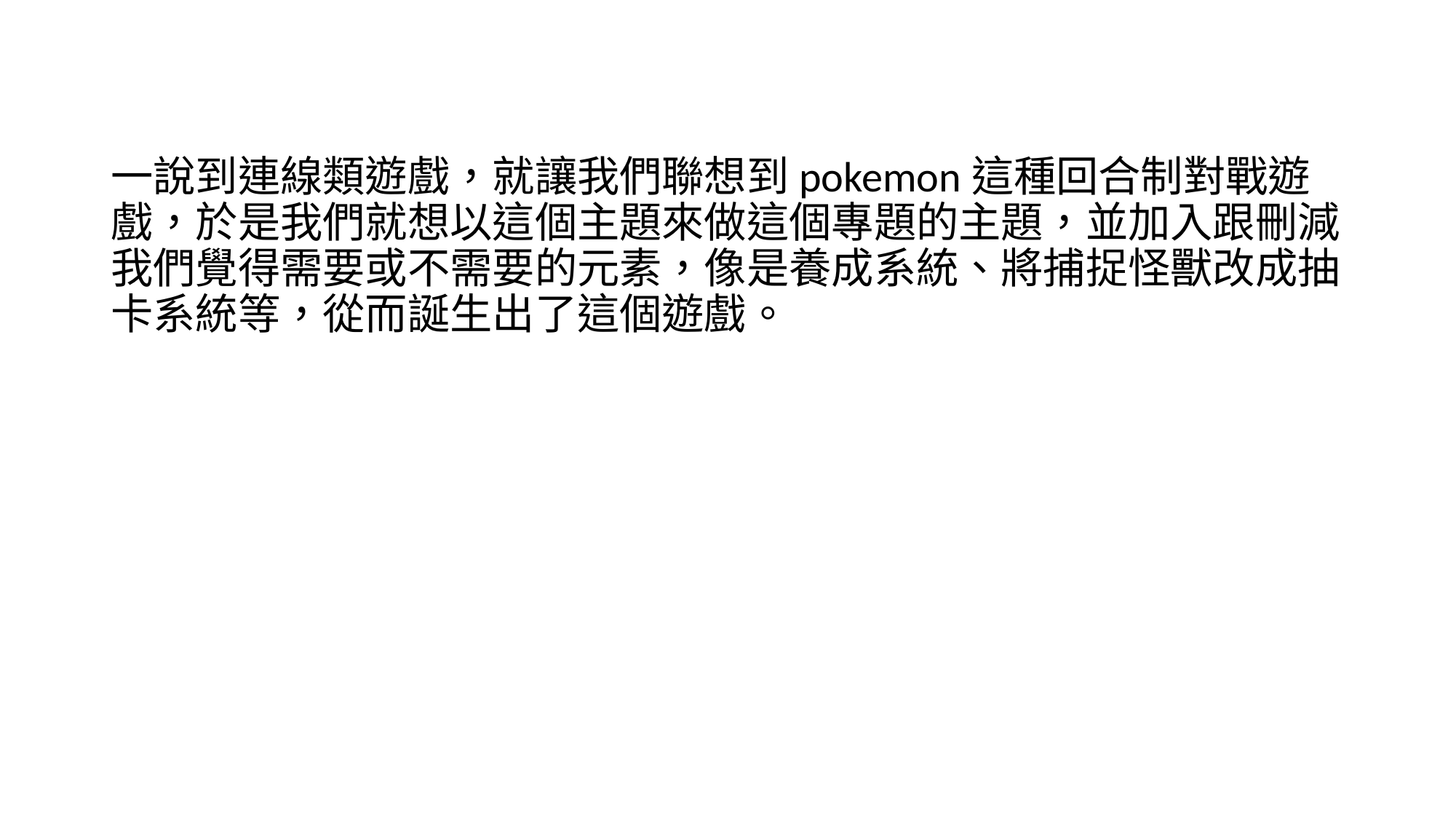

一說到連線類遊戲，就讓我們聯想到pokemon這種回合制對戰遊戲，於是我們就想以這個主題來做這個專題的主題，並加入跟刪減我們覺得需要或不需要的元素，像是養成系統、將捕捉怪獸改成抽卡系統等，從而誕生出了這個遊戲。